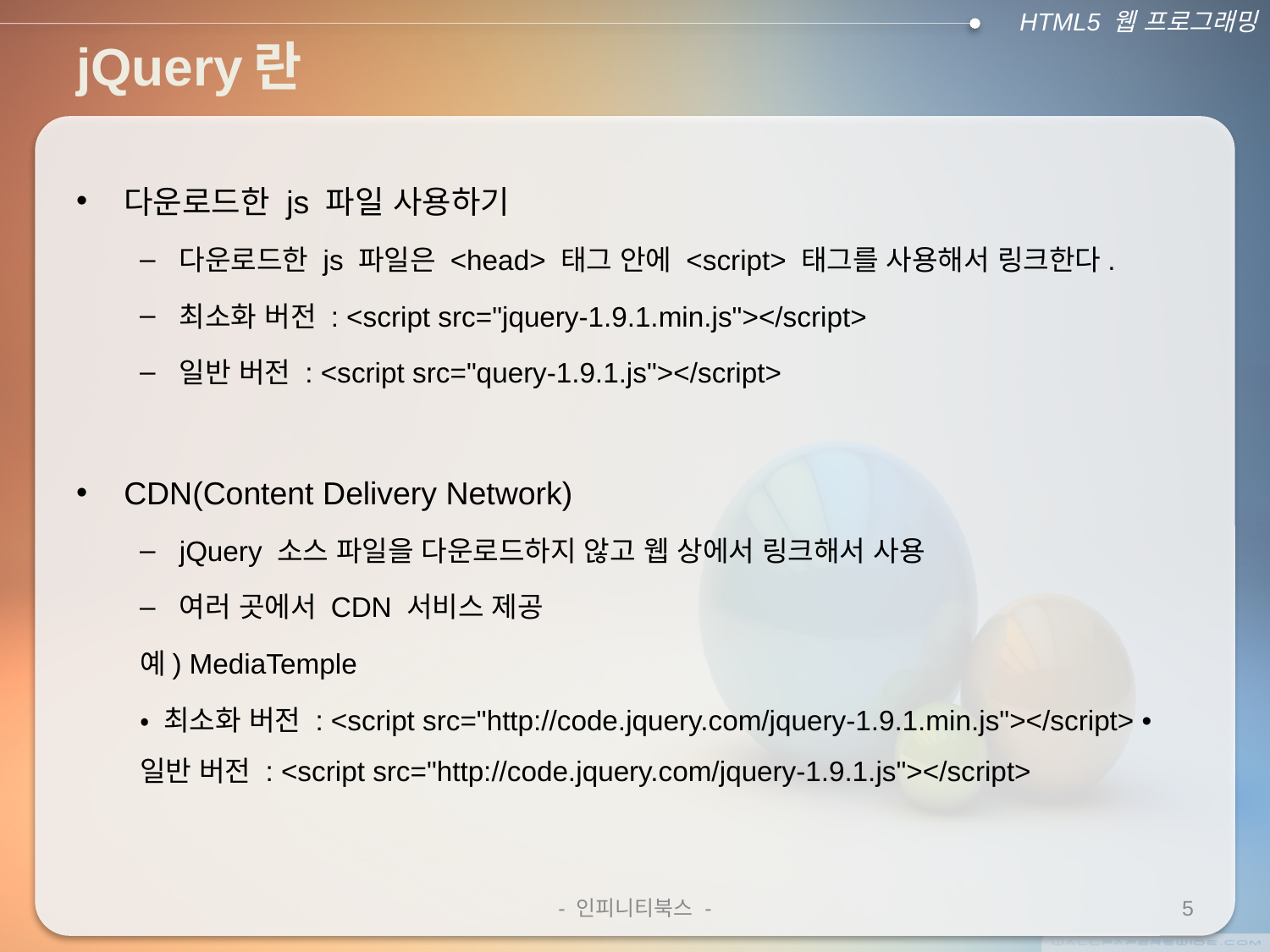

# jQuery란
다운로드한 js 파일 사용하기
다운로드한 js 파일은 <head> 태그 안에 <script> 태그를 사용해서 링크한다.
최소화 버전 : <script src="jquery-1.9.1.min.js"></script>
일반 버전 : <script src="query-1.9.1.js"></script>

CDN(Content Delivery Network)
jQuery 소스 파일을 다운로드하지 않고 웹 상에서 링크해서 사용
여러 곳에서 CDN 서비스 제공
예) MediaTemple
• 최소화 버전 : <script src="http://code.jquery.com/jquery-1.9.1.min.js"></script> • 일반 버전 : <script src="http://code.jquery.com/jquery-1.9.1.js"></script>

- 인피니티북스 -
5